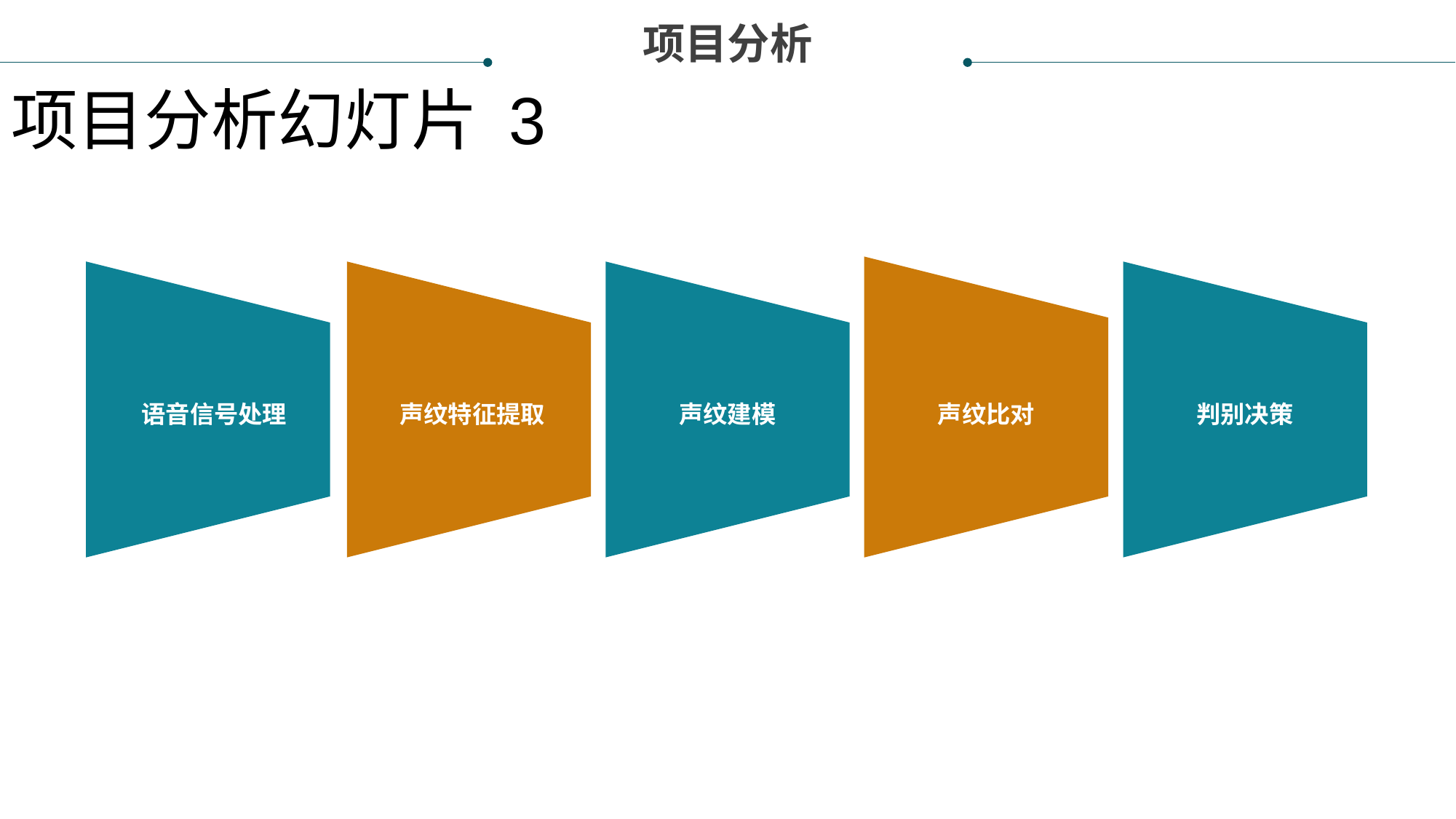

项目分析
项目分析幻灯片 3

声纹比对
判别决策
语音信号处理
声纹特征提取
声纹建模